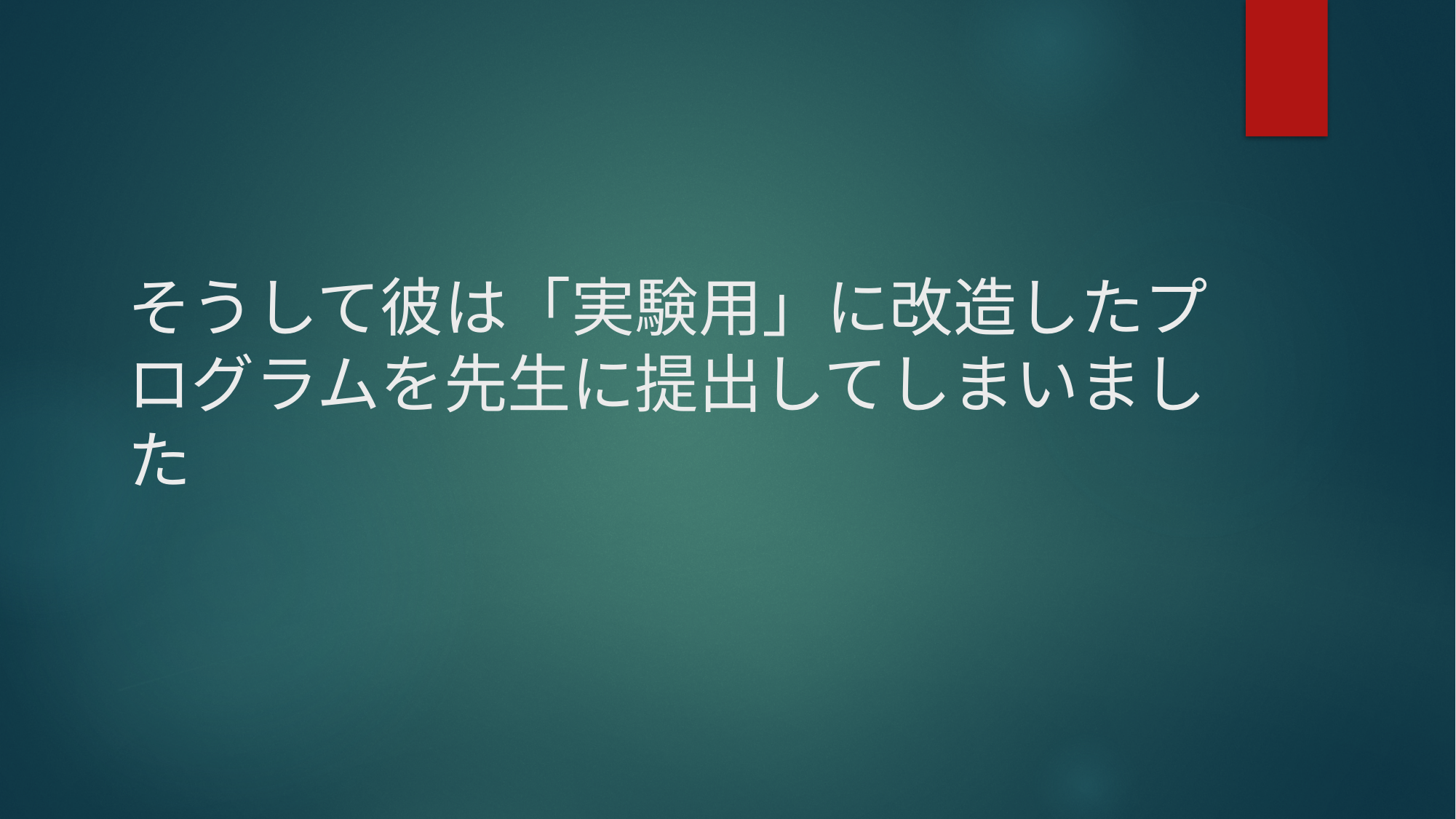

# そうして彼は「実験用」に改造したプログラムを先生に提出してしまいました